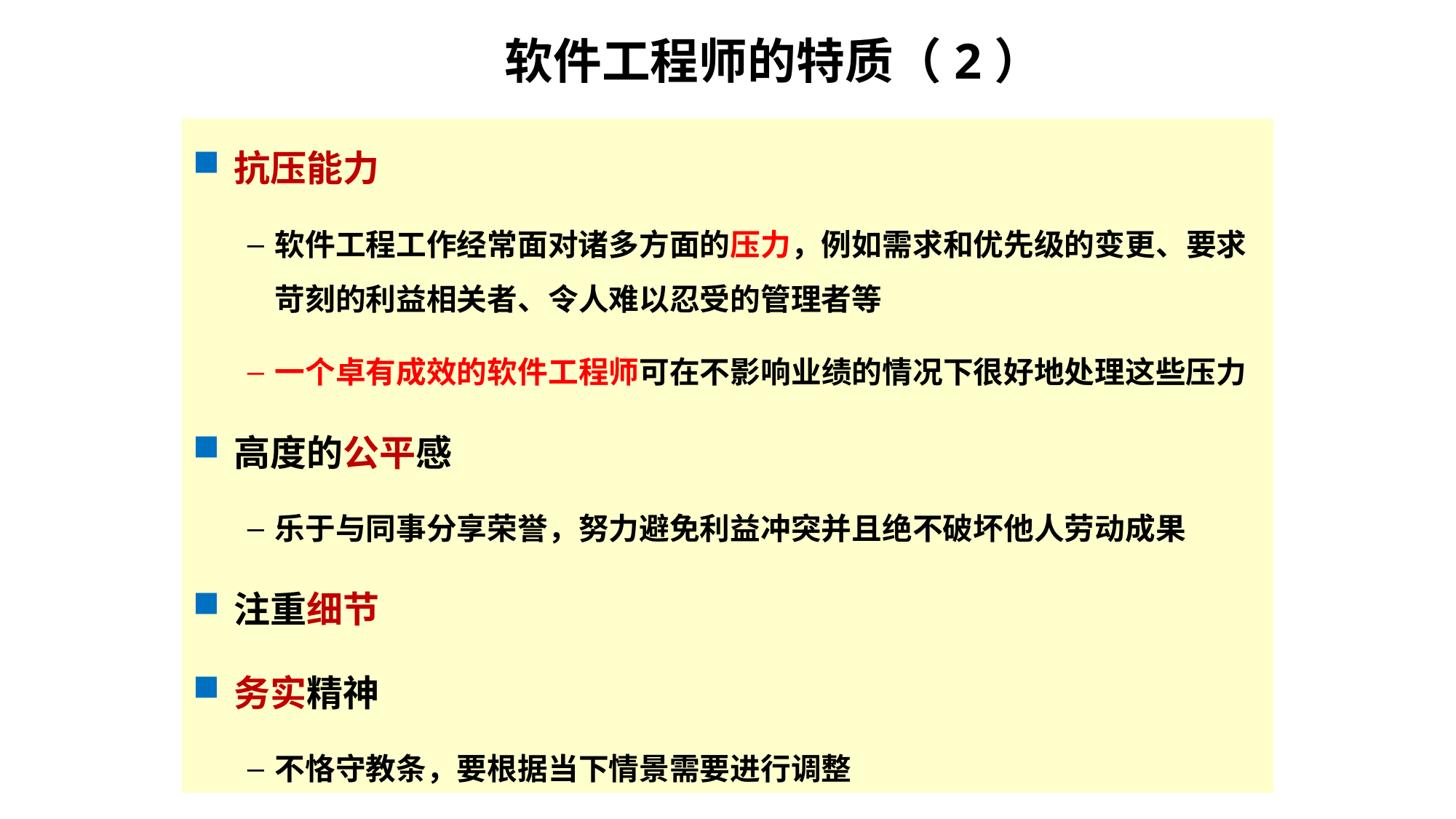

软件工程师的特质（2）
抗压能力
软件工程工作经常面对诸多方面的压力，例如需求和优先级的变更、要求苛刻的利益相关者、令人难以忍受的管理者等
一个卓有成效的软件工程师可在不影响业绩的情况下很好地处理这些压力
高度的公平感
乐于与同事分享荣誉，努力避免利益冲突并且绝不破坏他人劳动成果
注重细节
务实精神
不恪守教条，要根据当下情景需要进行调整